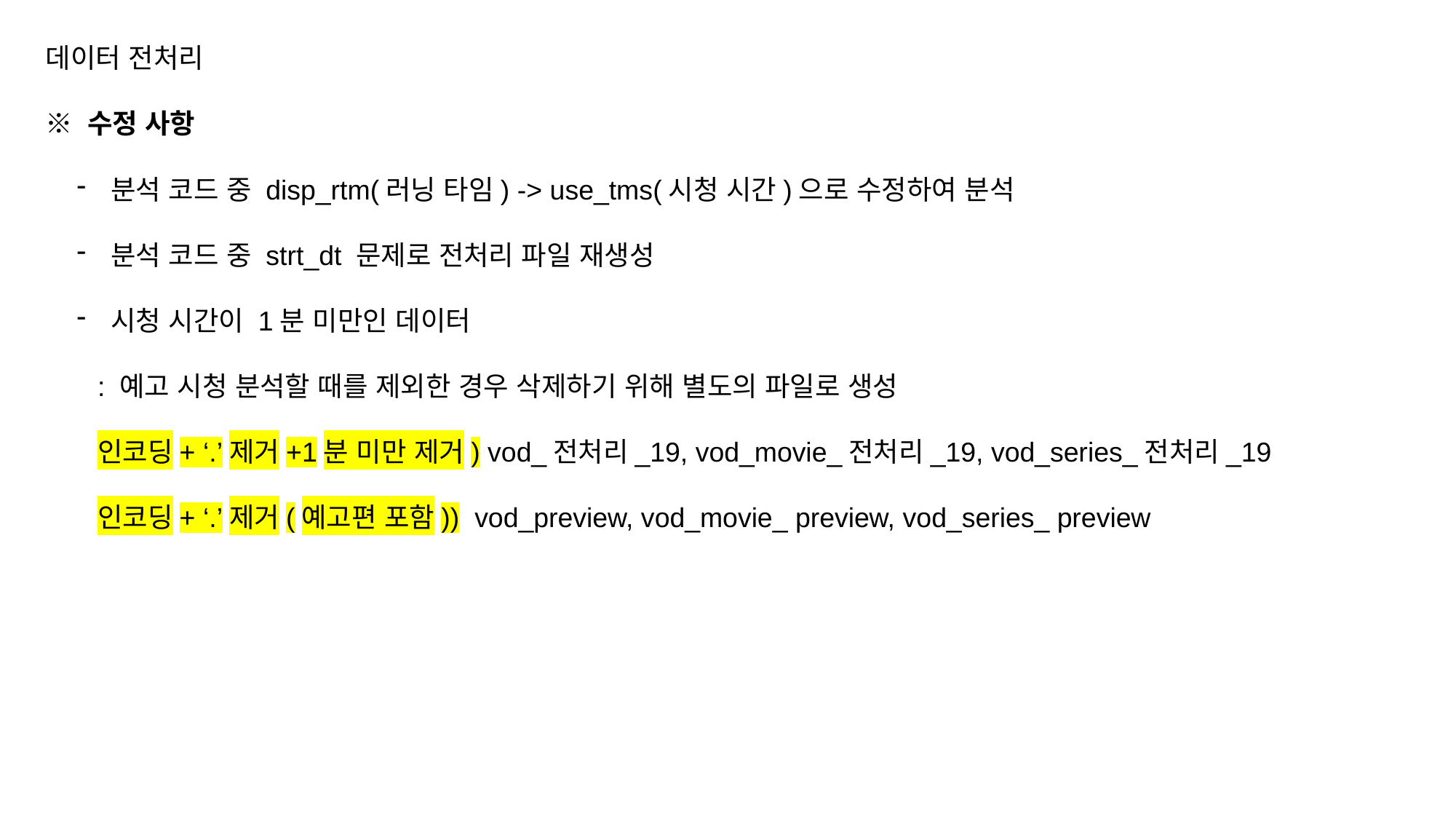

데이터 전처리

※ 수정 사항
분석 코드 중 disp_rtm(러닝 타임) -> use_tms(시청 시간)으로 수정하여 분석
분석 코드 중 strt_dt 문제로 전처리 파일 재생성
시청 시간이 1분 미만인 데이터
: 예고 시청 분석할 때를 제외한 경우 삭제하기 위해 별도의 파일로 생성

인코딩+ ‘.’제거+1분 미만 제거) vod_전처리_19, vod_movie_전처리_19, vod_series_전처리_19

인코딩+ ‘.’제거(예고편 포함))  vod_preview, vod_movie_ preview, vod_series_ preview